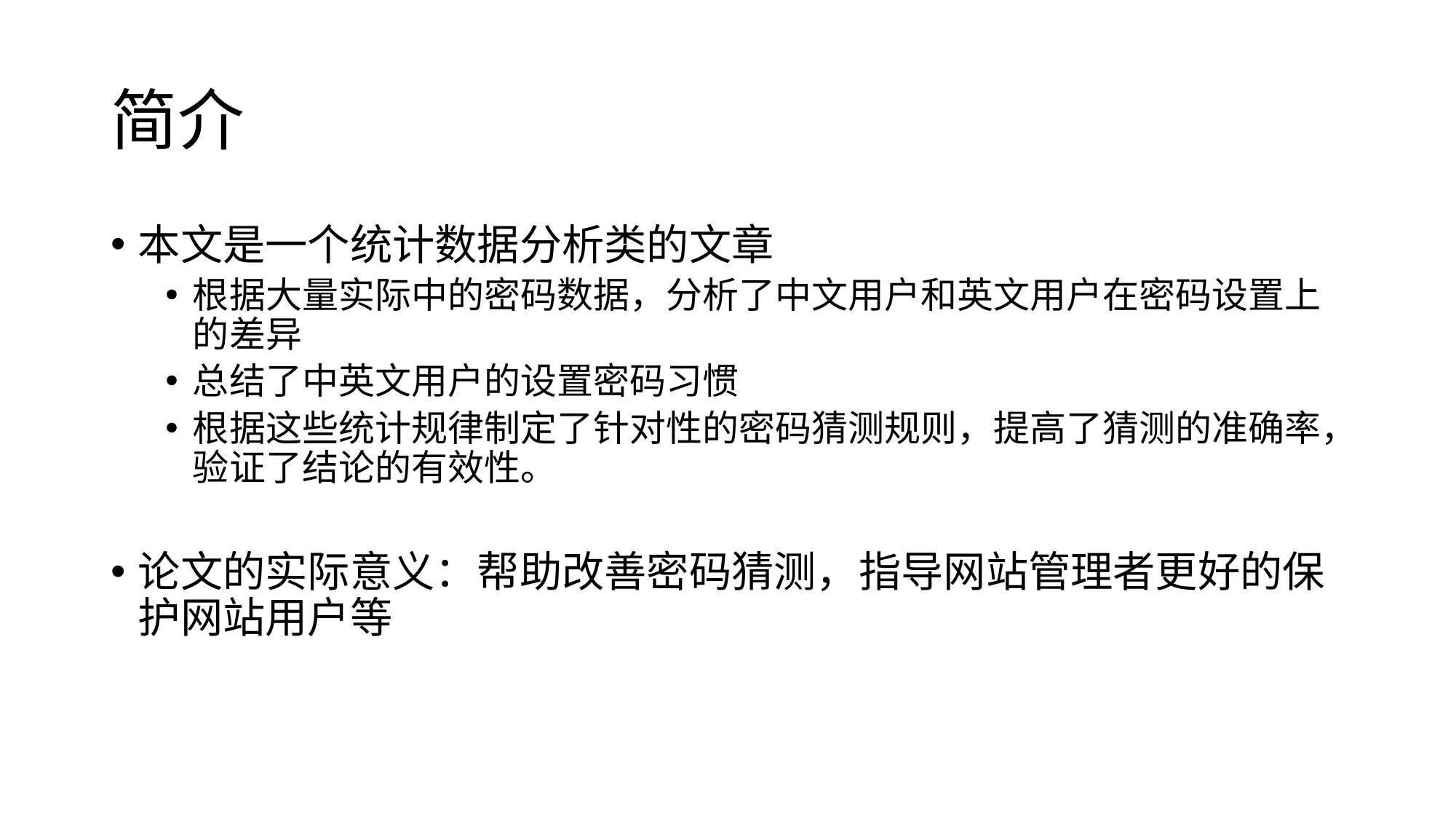

# 简介
本文是一个统计数据分析类的文章
根据大量实际中的密码数据，分析了中文用户和英文用户在密码设置上的差异
总结了中英文用户的设置密码习惯
根据这些统计规律制定了针对性的密码猜测规则，提高了猜测的准确率，验证了结论的有效性。

论文的实际意义：帮助改善密码猜测，指导网站管理者更好的保护网站用户等